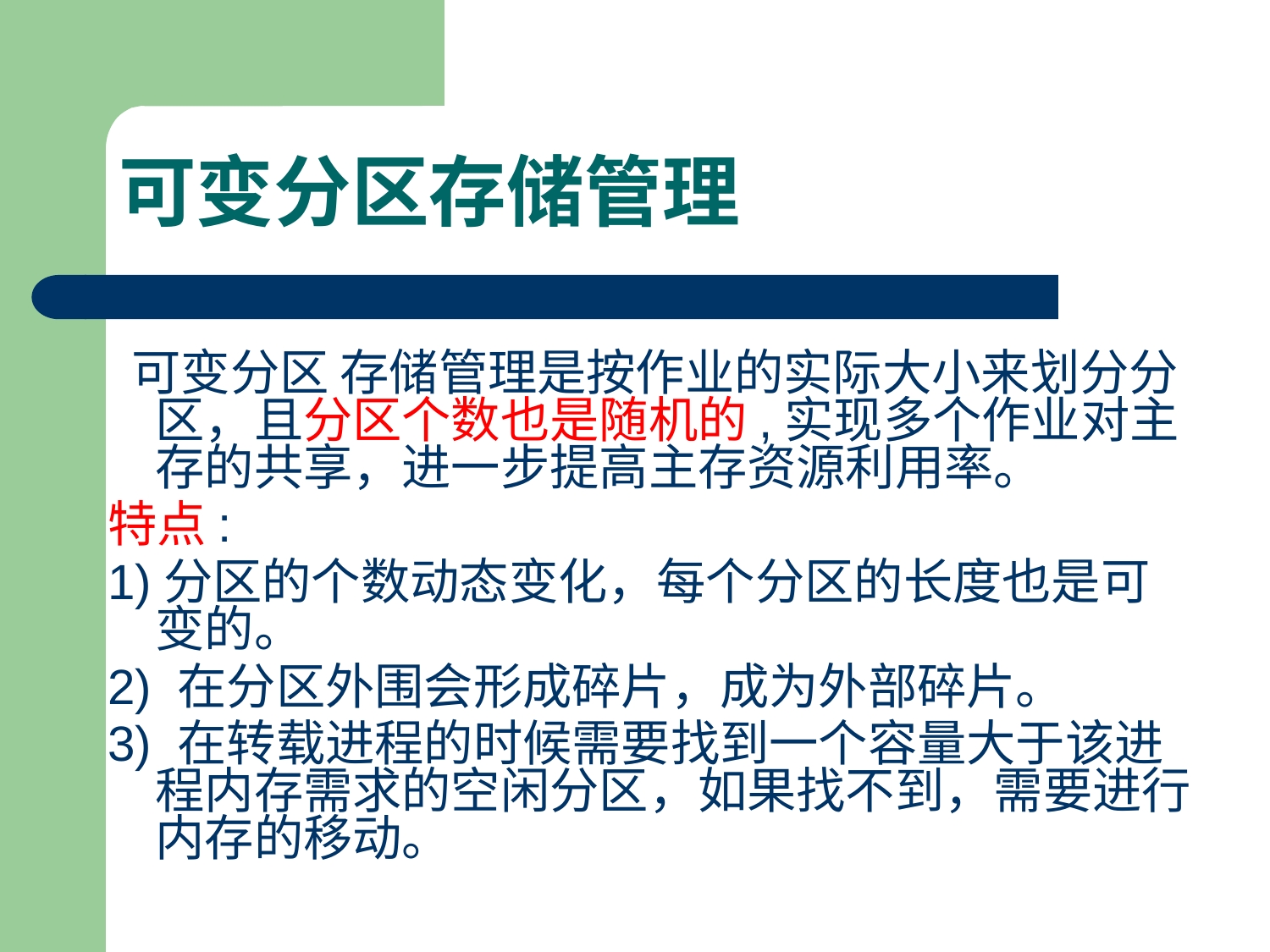

# 可变分区存储管理
  可变分区 存储管理是按作业的实际大小来划分分区，且分区个数也是随机的,实现多个作业对主存的共享，进一步提高主存资源利用率。
特点:
1)分区的个数动态变化，每个分区的长度也是可变的。
2) 在分区外围会形成碎片，成为外部碎片。
3) 在转载进程的时候需要找到一个容量大于该进程内存需求的空闲分区，如果找不到，需要进行内存的移动。